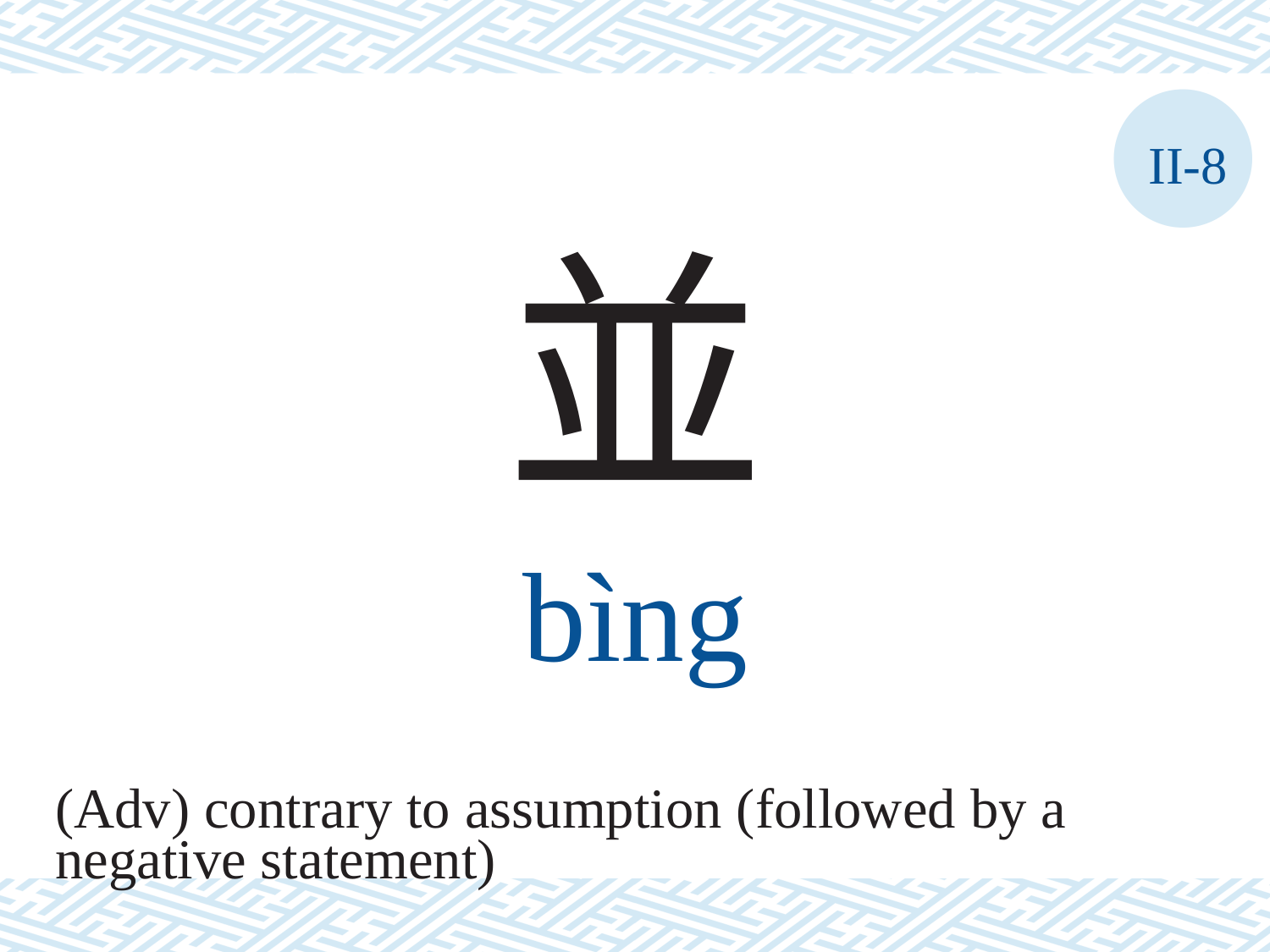

II-8
並
bìng
(Adv) contrary to assumption (followed by a
negative statement)